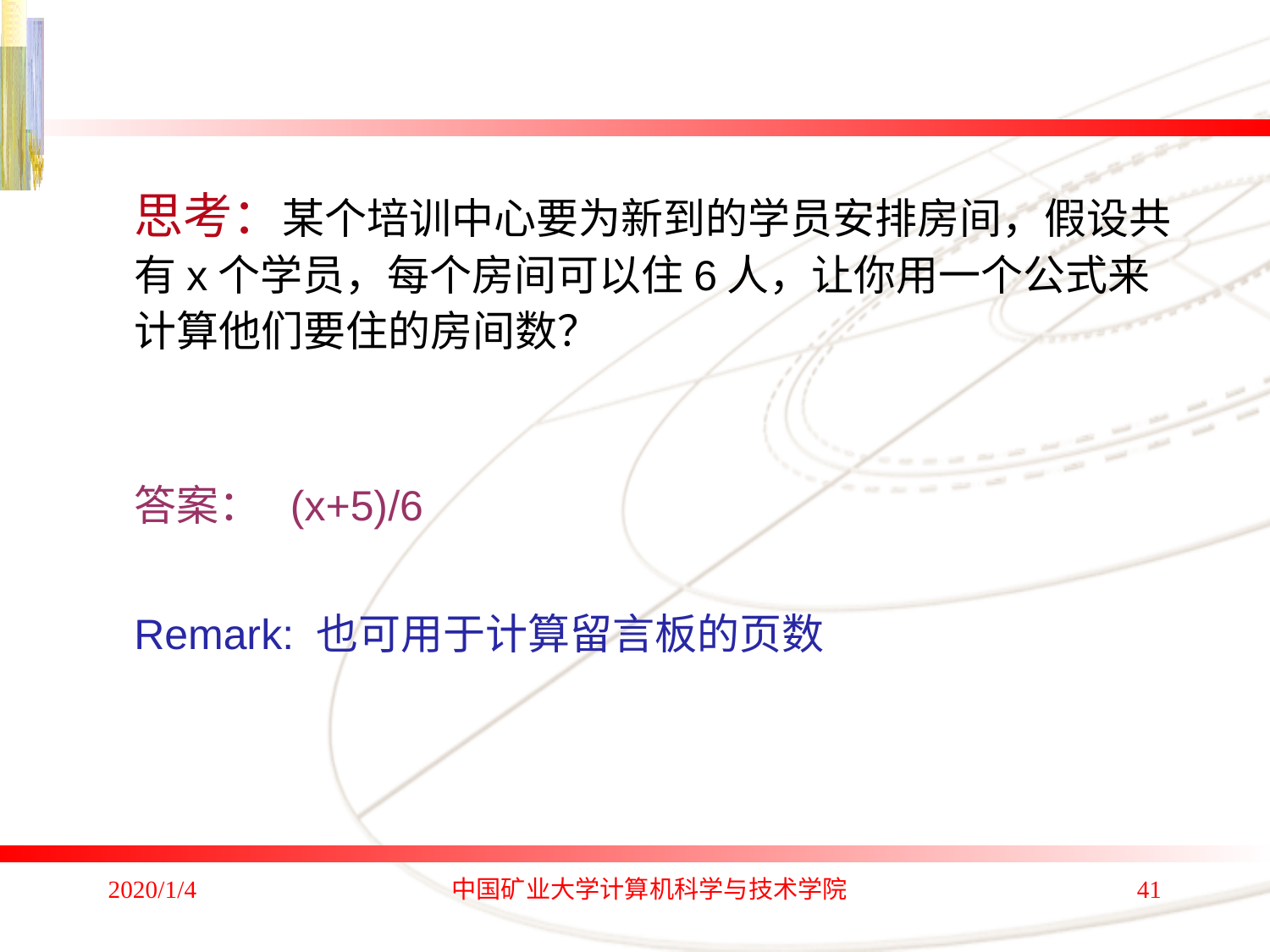

思考：某个培训中心要为新到的学员安排房间，假设共有x个学员，每个房间可以住6人，让你用一个公式来计算他们要住的房间数？
答案：  (x+5)/6

Remark: 也可用于计算留言板的页数
2020/1/4
中国矿业大学计算机科学与技术学院
41